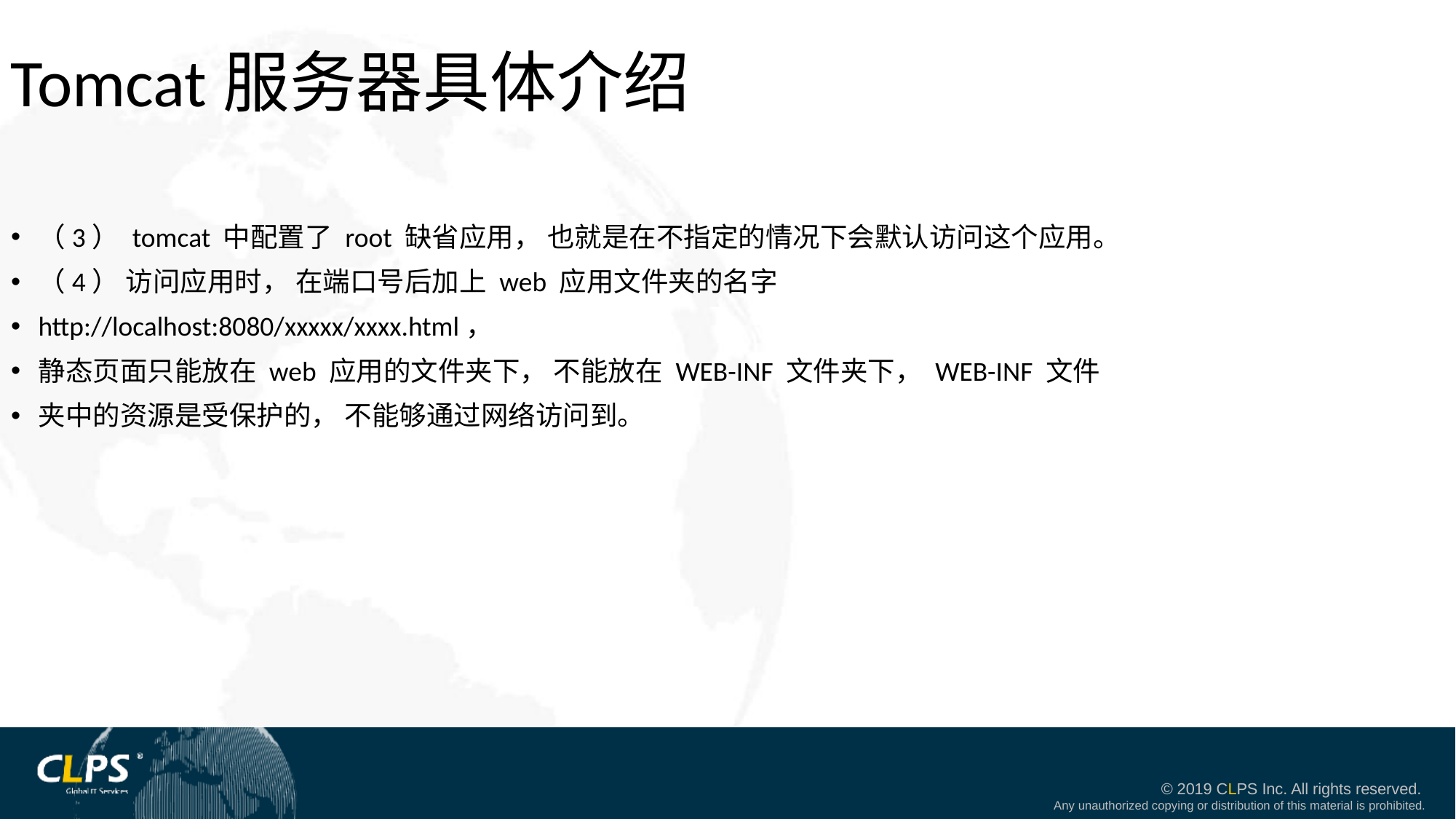

Tomcat服务器具体介绍
（3） tomcat 中配置了 root 缺省应用， 也就是在不指定的情况下会默认访问这个应用。
（4） 访问应用时， 在端口号后加上 web 应用文件夹的名字
http://localhost:8080/xxxxx/xxxx.html，
静态页面只能放在 web 应用的文件夹下， 不能放在 WEB-INF 文件夹下， WEB-INF 文件
夹中的资源是受保护的， 不能够通过网络访问到。